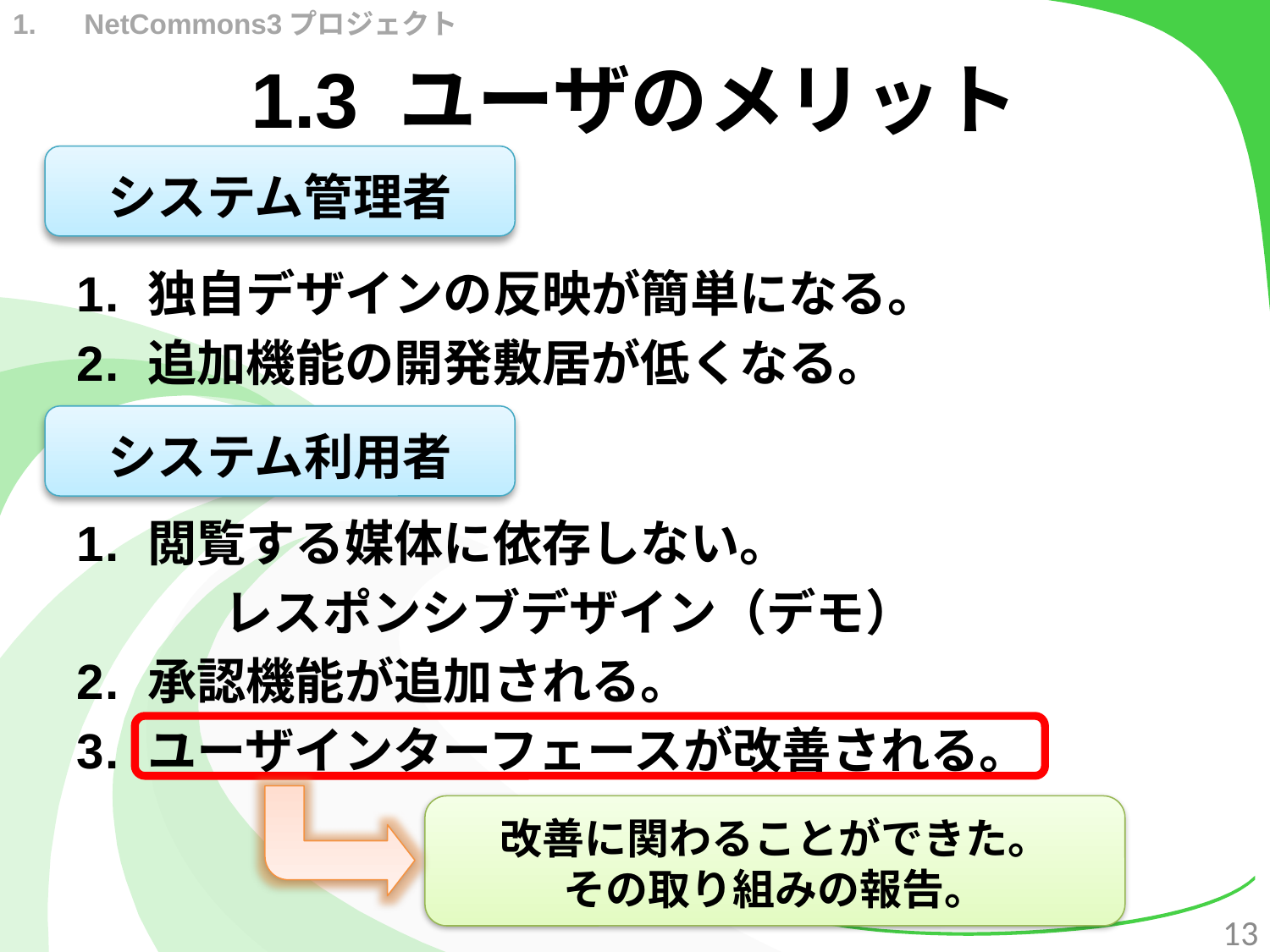

NetCommons3プロジェクト
# 1.3 ユーザのメリット
システム管理者
独自デザインの反映が簡単になる。
追加機能の開発敷居が低くなる。
システム利用者
閲覧する媒体に依存しない。
　　　レスポンシブデザイン（デモ）
承認機能が追加される。
ユーザインターフェースが改善される。

改善に関わることができた。
その取り組みの報告。
13